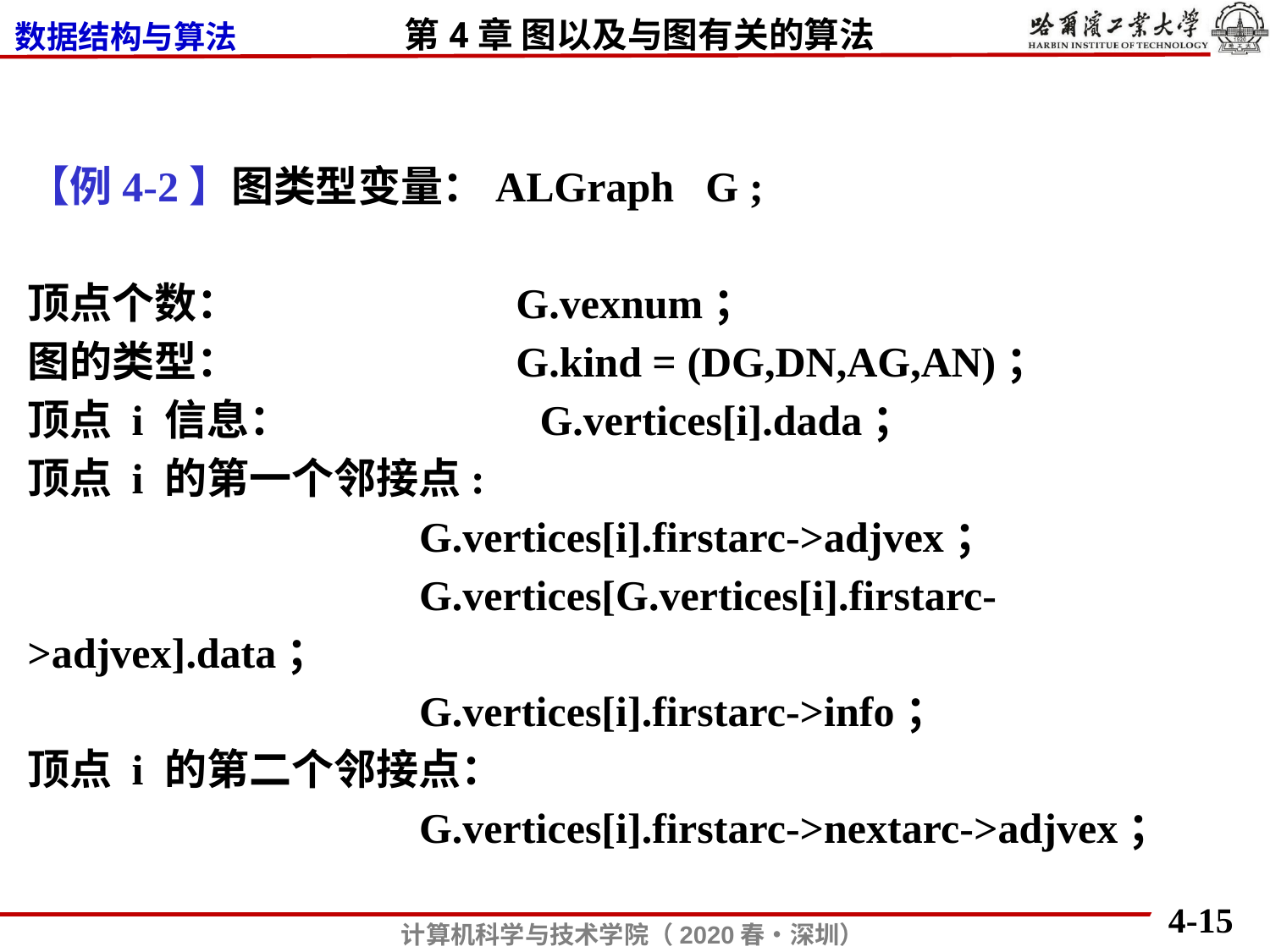

【例4-2】图类型变量：ALGraph   G ;

顶点个数：                            G.vexnum；
图的类型：                            G.kind = (DG,DN,AG,AN)；
顶点 i 信息：                         G.vertices[i].dada；
顶点 i 的第一个邻接点:
                                     G.vertices[i].firstarc->adjvex；
                                     G.vertices[G.vertices[i].firstarc->adjvex].data；
                                     G.vertices[i].firstarc->info；
顶点 i 的第二个邻接点：
                                     G.vertices[i].firstarc->nextarc->adjvex；